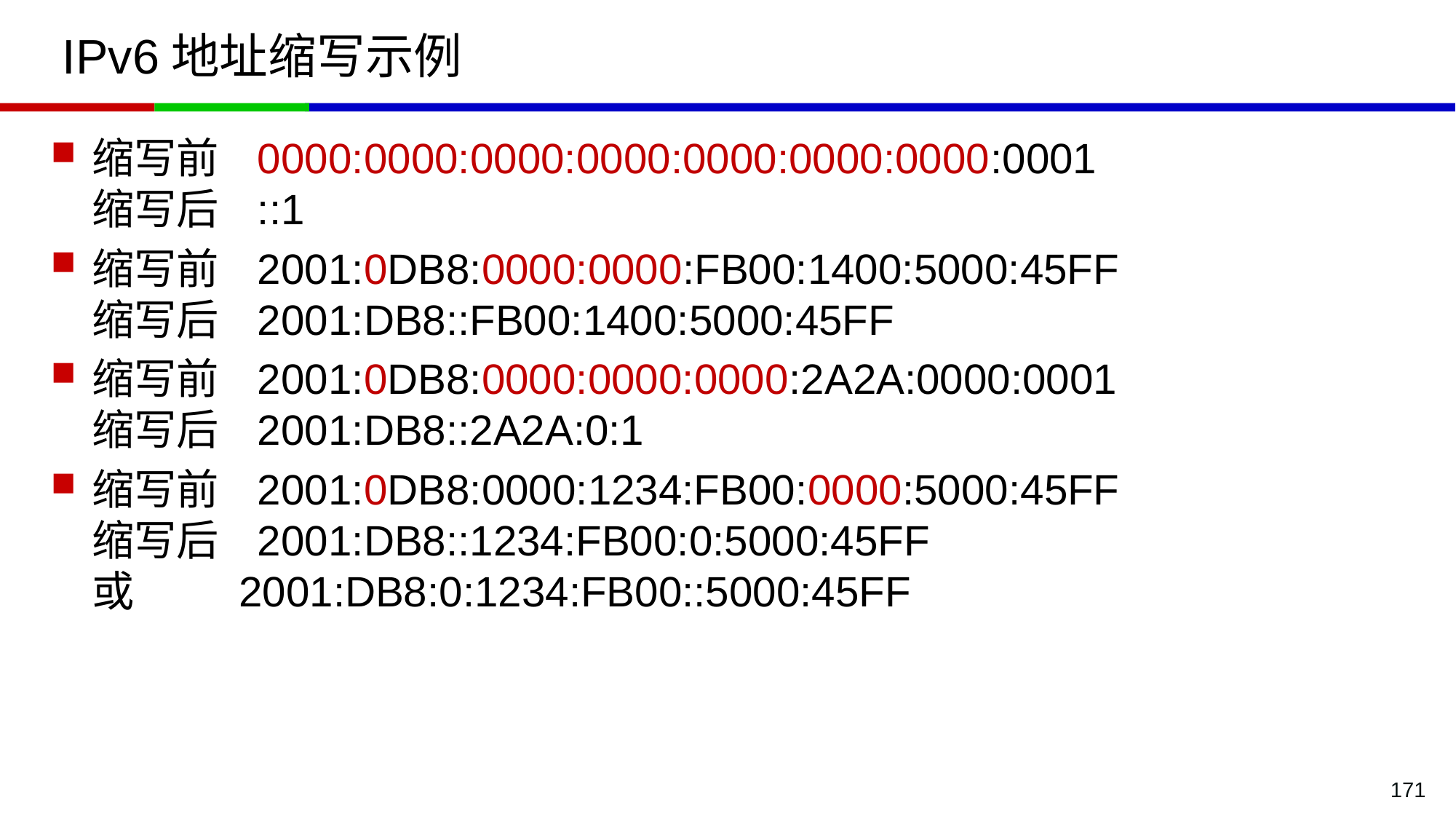

# IPv6地址缩写示例
缩写前   0000:0000:0000:0000:0000:0000:0000:0001
缩写后   ::1
缩写前   2001:0DB8:0000:0000:FB00:1400:5000:45FF
缩写后   2001:DB8::FB00:1400:5000:45FF
缩写前   2001:0DB8:0000:0000:0000:2A2A:0000:0001
缩写后   2001:DB8::2A2A:0:1
缩写前   2001:0DB8:0000:1234:FB00:0000:5000:45FF
缩写后   2001:DB8::1234:FB00:0:5000:45FF
或          2001:DB8:0:1234:FB00::5000:45FF

171